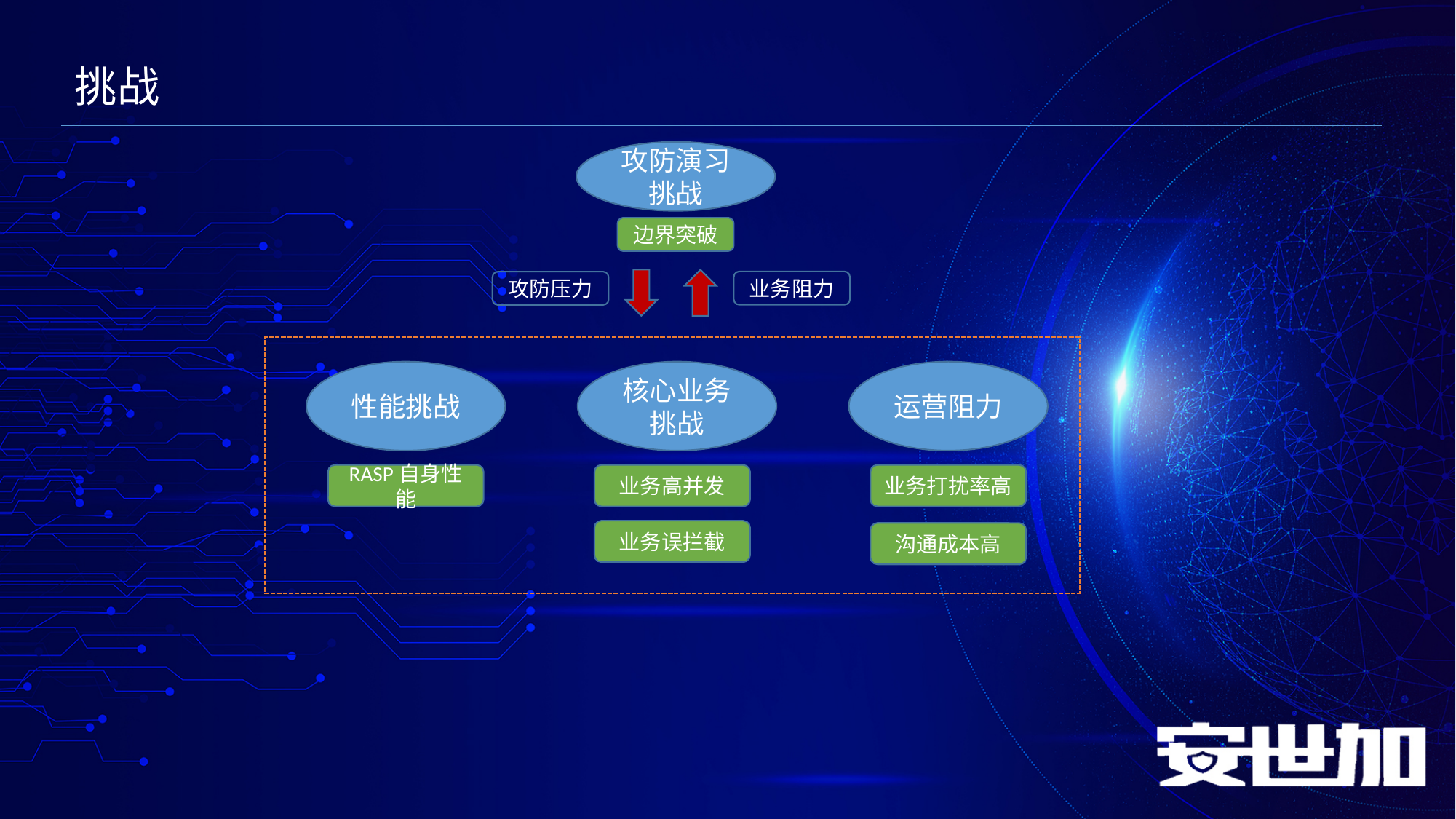

E6636BC20180234D78A0072836F0BB30E2B9B20219E46BF0A6D98C31B1592B21FB44B238C16D7B0A22092F08C84627EBC20921DA41D05BA11BBFC26B7D0E24DC24FC29AD4C2776E744B82FC763524E579646E27E729715E3F80C9193F0205C58D8962992FE3
挑战
攻防演习挑战
边界突破

业务阻力
攻防压力

核心业务挑战
运营阻力
性能挑战
RASP自身性能
业务高并发
业务打扰率高
业务误拦截
沟通成本高